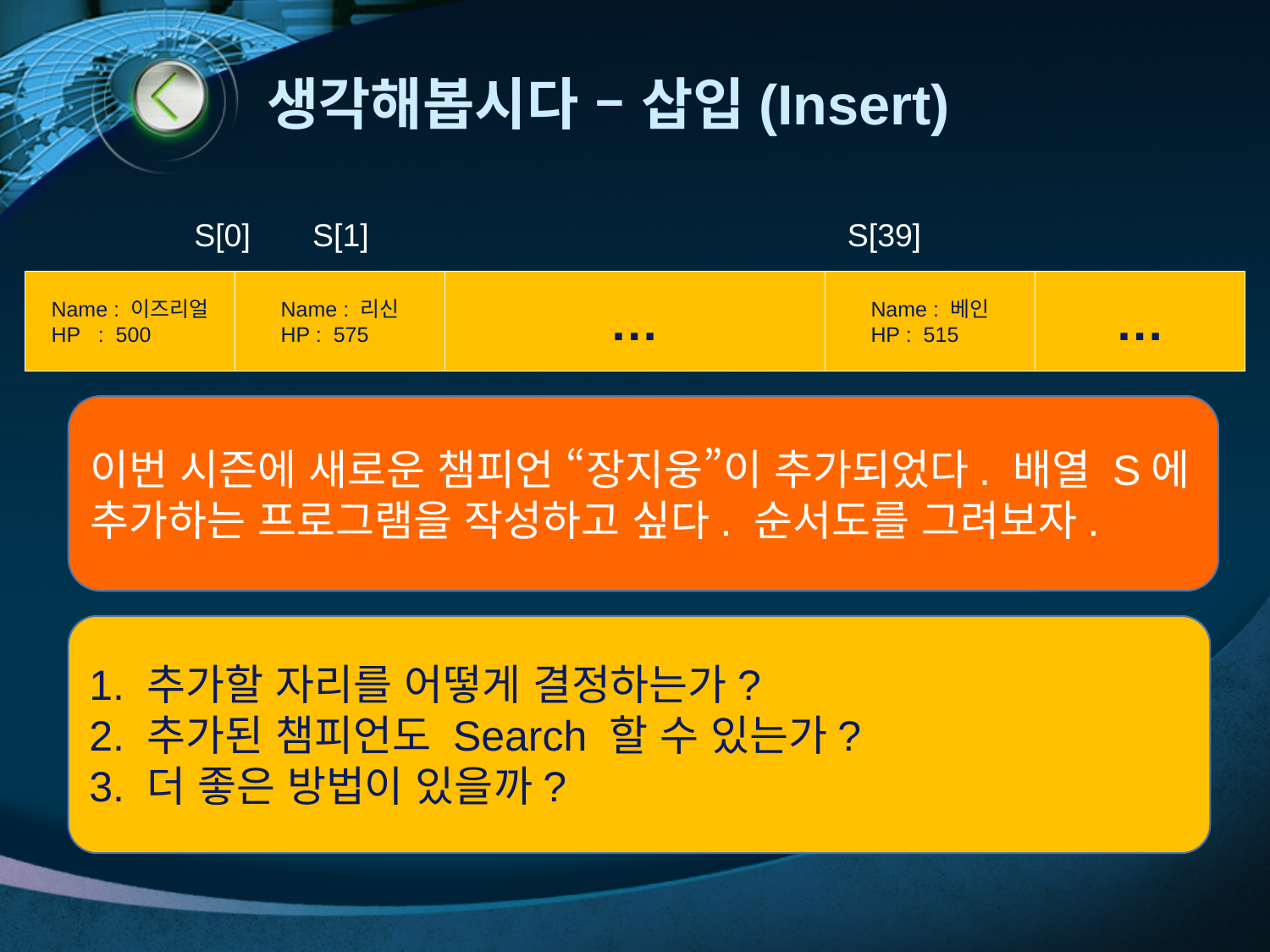

# 생각해봅시다 – 삽입(Insert)
S[0]       S[1]                                                      S[39]
Name : 이즈리얼
HP   :  500
Name : 리신
HP :  575
…
Name : 베인
HP :  515
…
이번 시즌에 새로운 챔피언 “장지웅”이 추가되었다. 배열 S에 추가하는 프로그램을 작성하고 싶다. 순서도를 그려보자.
1. 추가할 자리를 어떻게 결정하는가?
2. 추가된 챔피언도 Search 할 수 있는가?
3. 더 좋은 방법이 있을까?